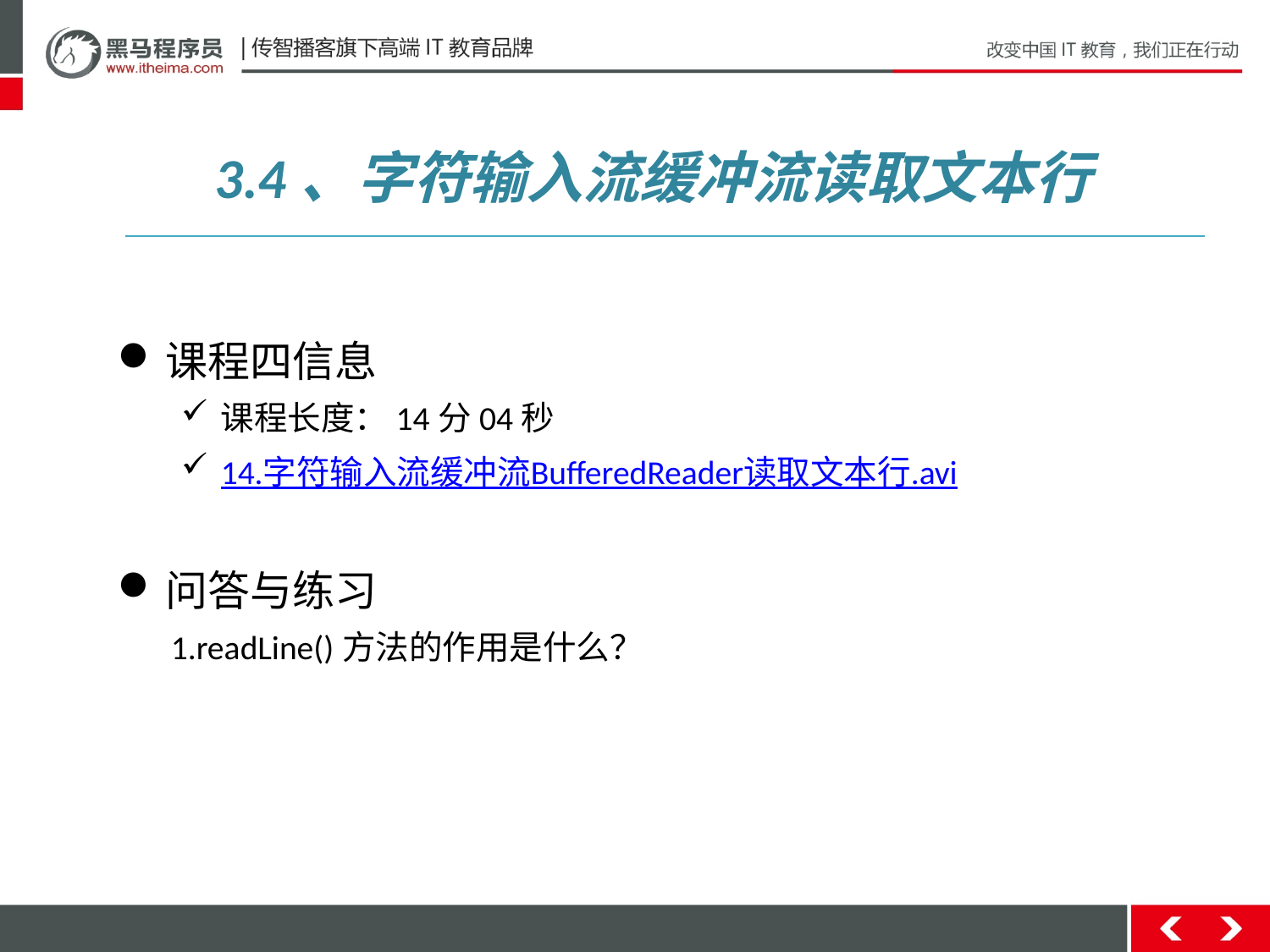

3.4、字符输入流缓冲流读取文本行

课程四信息
课程长度：14分04秒
14.字符输入流缓冲流BufferedReader读取文本行.avi

问答与练习
       1.readLine()方法的作用是什么？